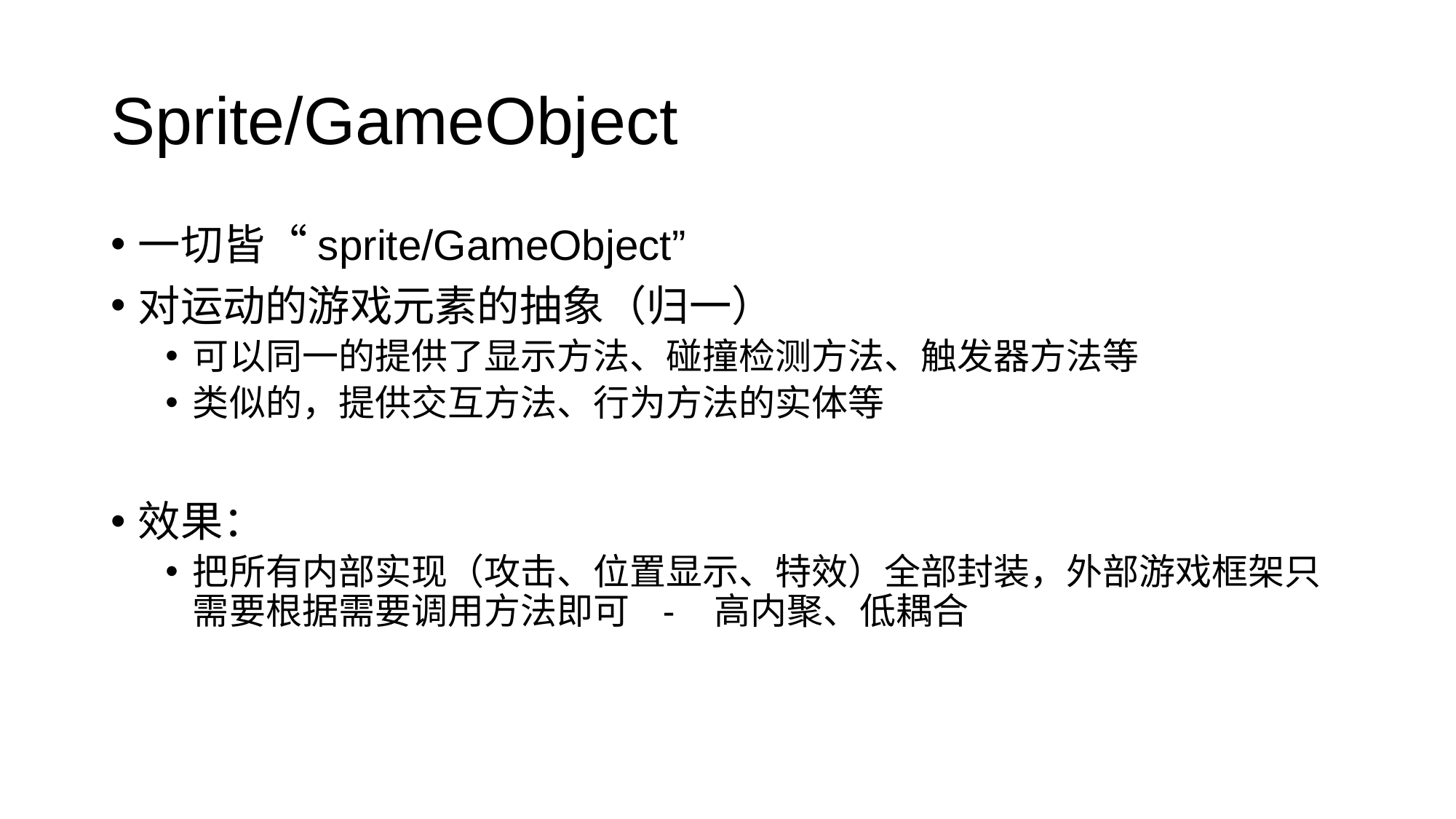

# Sprite/GameObject
一切皆“sprite/GameObject”
对运动的游戏元素的抽象（归一）
可以同一的提供了显示方法、碰撞检测方法、触发器方法等
类似的，提供交互方法、行为方法的实体等

效果：
把所有内部实现（攻击、位置显示、特效）全部封装，外部游戏框架只需要根据需要调用方法即可   -   高内聚、低耦合